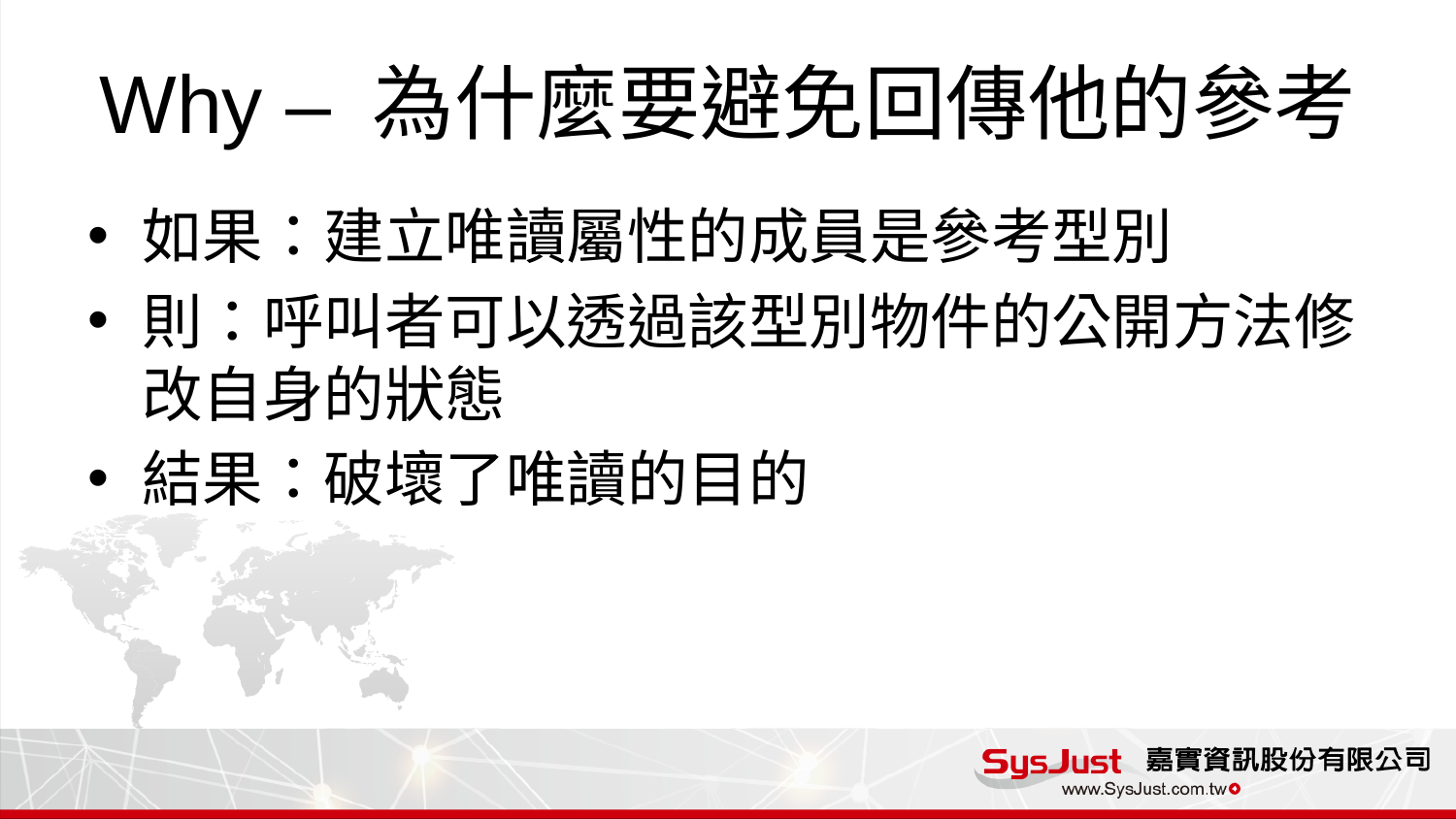

# Why – 為什麼要避免回傳他的參考
如果：建立唯讀屬性的成員是參考型別
則：呼叫者可以透過該型別物件的公開方法修改自身的狀態
結果：破壞了唯讀的目的